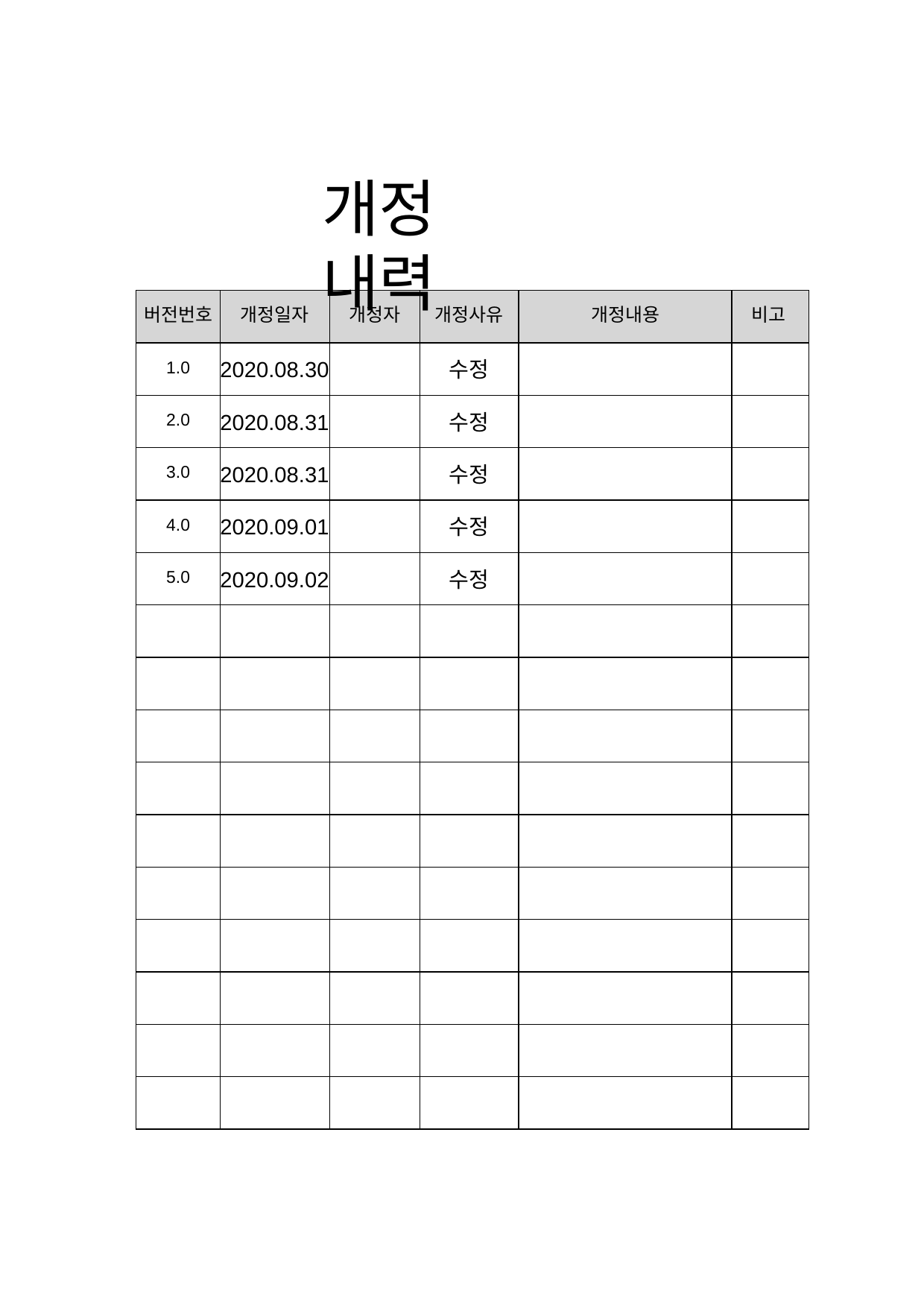

# 개정	내력
| 버전번호 | 개정일자 | 개정자 | 개정사유 | 개정내용 | 비고 |
| --- | --- | --- | --- | --- | --- |
| 1.0 | 2020.08.30 |  | 수정 |  |  |
| 2.0 | 2020.08.31 |  | 수정 |  |  |
| 3.0 | 2020.08.31 |  | 수정 |  |  |
| 4.0 | 2020.09.01 |  | 수정 |  |  |
| 5.0 | 2020.09.02 |  | 수정 |  |  |
|  |  |  |  |  |  |
|  |  |  |  |  |  |
|  |  |  |  |  |  |
|  |  |  |  |  |  |
|  |  |  |  |  |  |
|  |  |  |  |  |  |
|  |  |  |  |  |  |
|  |  |  |  |  |  |
|  |  |  |  |  |  |
|  |  |  |  |  |  |